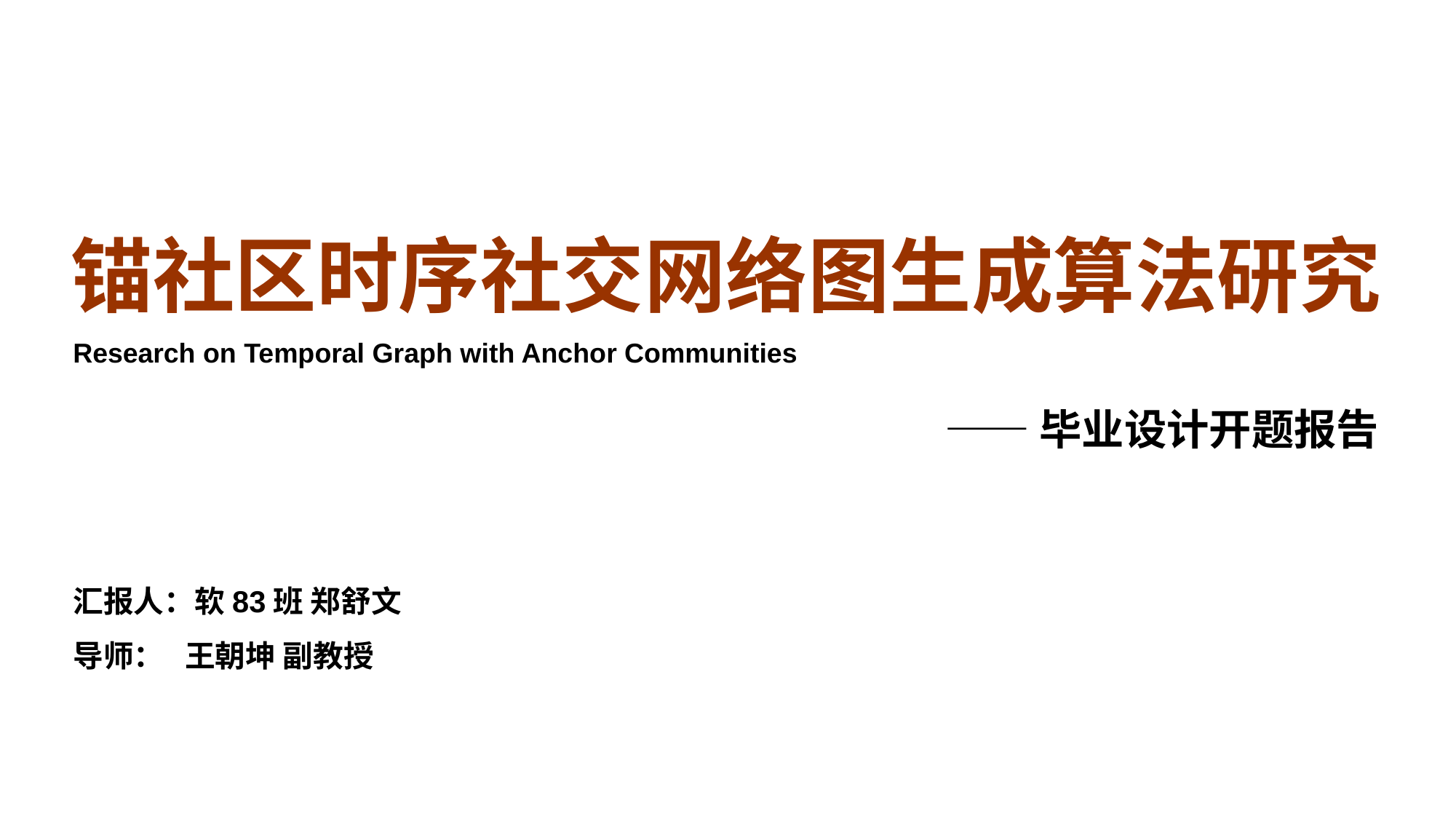

锚社区时序社交网络图生成算法研究
Research on Temporal Graph with Anchor Communities
——毕业设计开题报告
汇报人：软83班 郑舒文
导师：   王朝坤 副教授